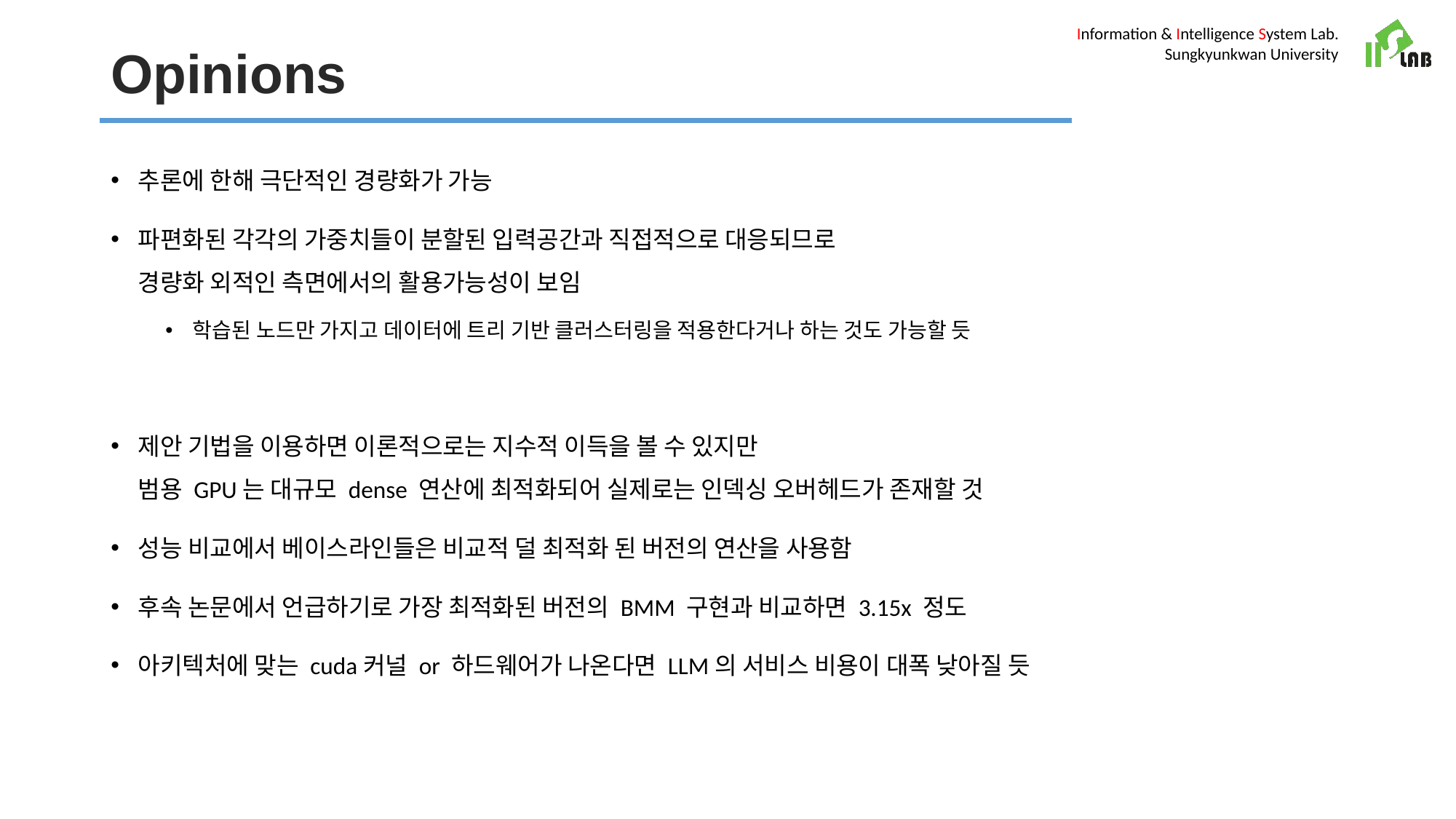

# Opinions
추론에 한해 극단적인 경량화가 가능
파편화된 각각의 가중치들이 분할된 입력공간과 직접적으로 대응되므로
경량화 외적인 측면에서의 활용가능성이 보임
학습된 노드만 가지고 데이터에 트리 기반 클러스터링을 적용한다거나 하는 것도 가능할 듯

제안 기법을 이용하면 이론적으로는 지수적 이득을 볼 수 있지만
범용 GPU는 대규모 dense 연산에 최적화되어 실제로는 인덱싱 오버헤드가 존재할 것
성능 비교에서 베이스라인들은 비교적 덜 최적화 된 버전의 연산을 사용함
후속 논문에서 언급하기로 가장 최적화된 버전의 BMM 구현과 비교하면 3.15x 정도
아키텍처에 맞는 cuda커널 or 하드웨어가 나온다면 LLM의 서비스 비용이 대폭 낮아질 듯